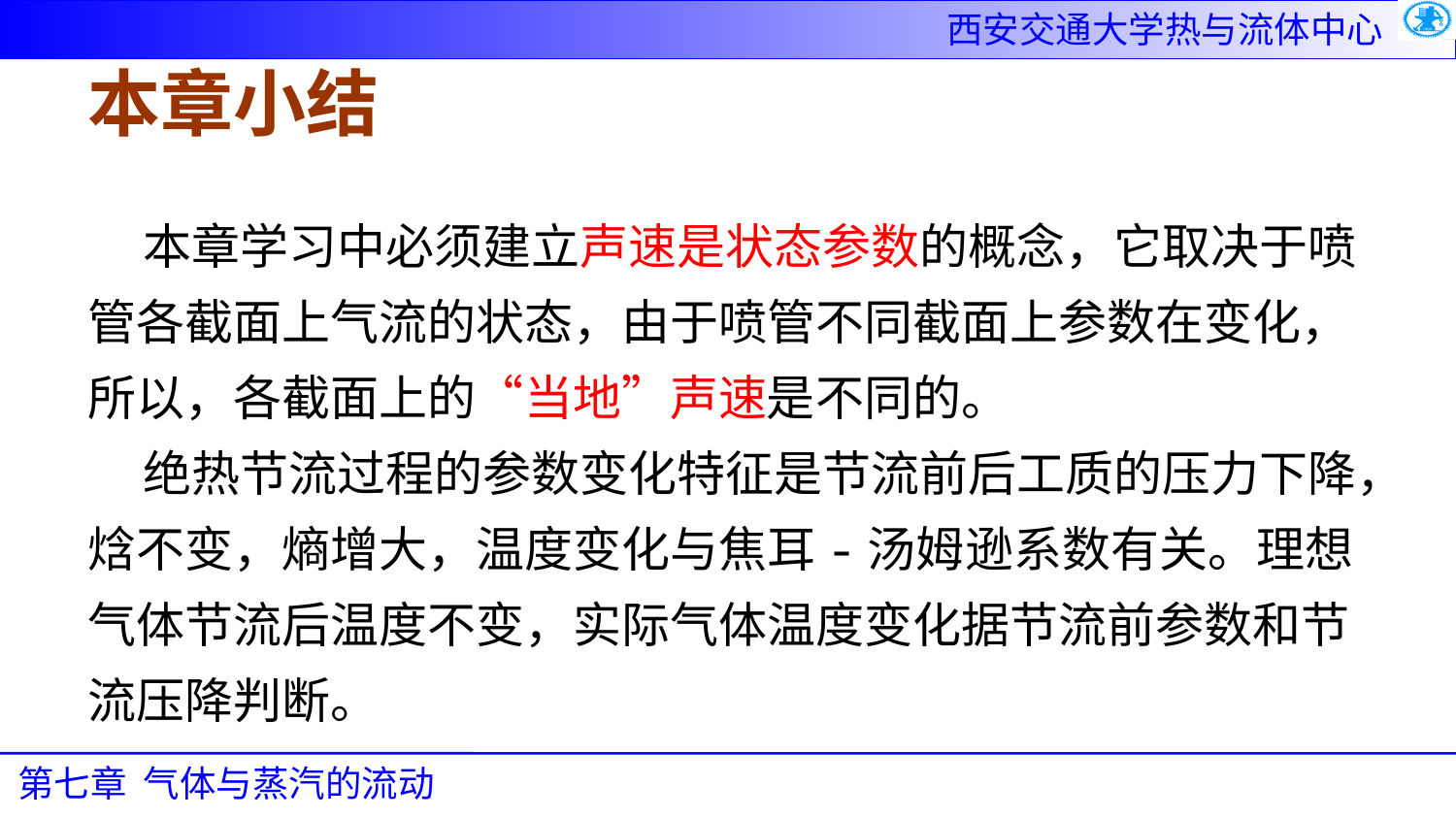

# 本章小结
    本章学习中必须建立声速是状态参数的概念，它取决于喷管各截面上气流的状态，由于喷管不同截面上参数在变化，所以，各截面上的“当地”声速是不同的。
    绝热节流过程的参数变化特征是节流前后工质的压力下降，焓不变，熵增大，温度变化与焦耳-汤姆逊系数有关。理想气体节流后温度不变，实际气体温度变化据节流前参数和节流压降判断。